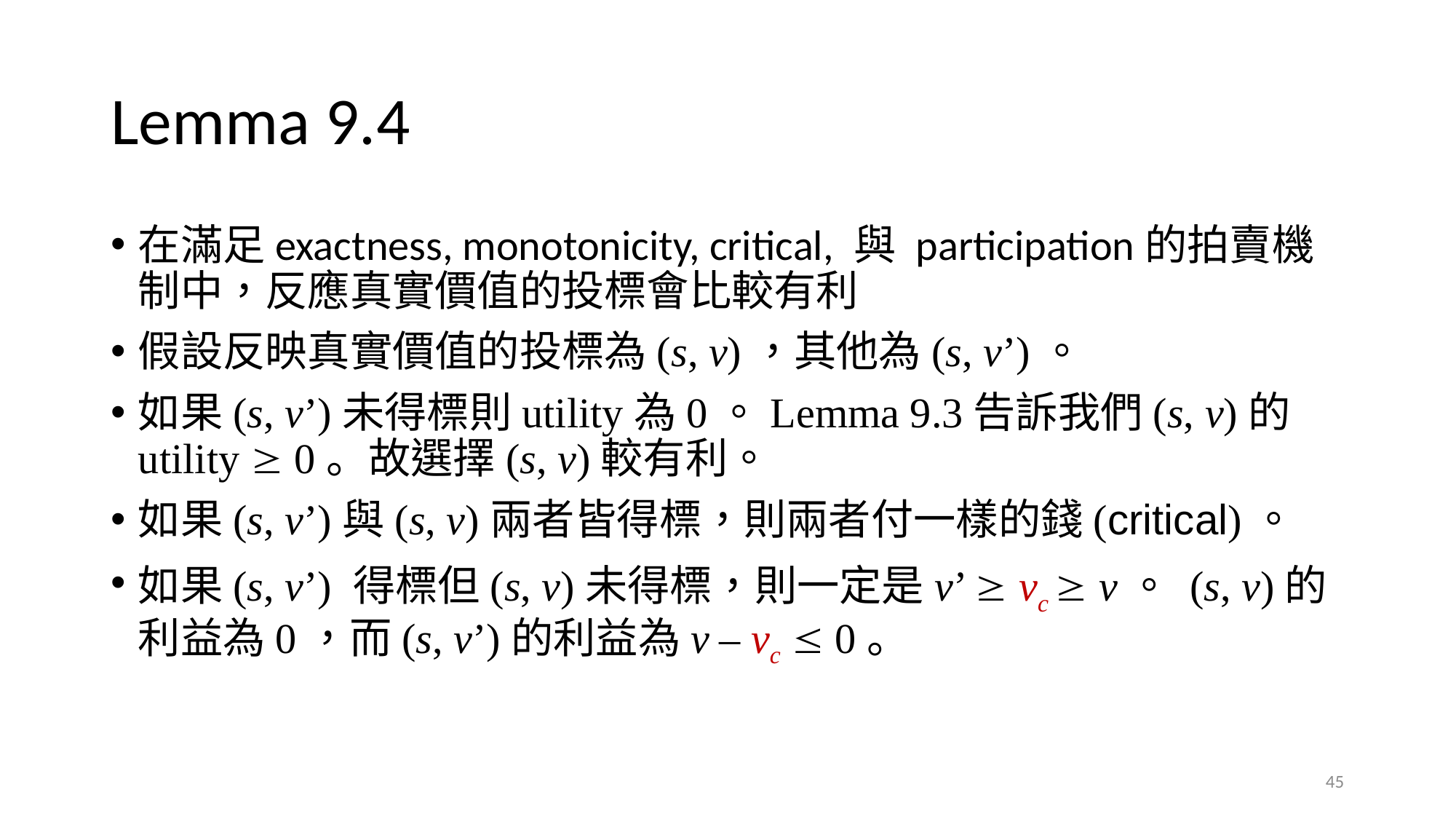

# Lemma 9.4
在滿足exactness, monotonicity, critical, 與 participation的拍賣機制中，反應真實價值的投標會比較有利
假設反映真實價值的投標為(s, v)，其他為(s, v’)。
如果(s, v’)未得標則utility為0。Lemma 9.3告訴我們(s, v)的utility ≥ 0。故選擇(s, v)較有利。
如果(s, v’)與(s, v)兩者皆得標，則兩者付一樣的錢(critical)。
如果(s, v’) 得標但(s, v)未得標，則一定是v’ ≥ vc ≥ v。 (s, v)的利益為0，而(s, v’)的利益為v – vc ≤ 0。

45